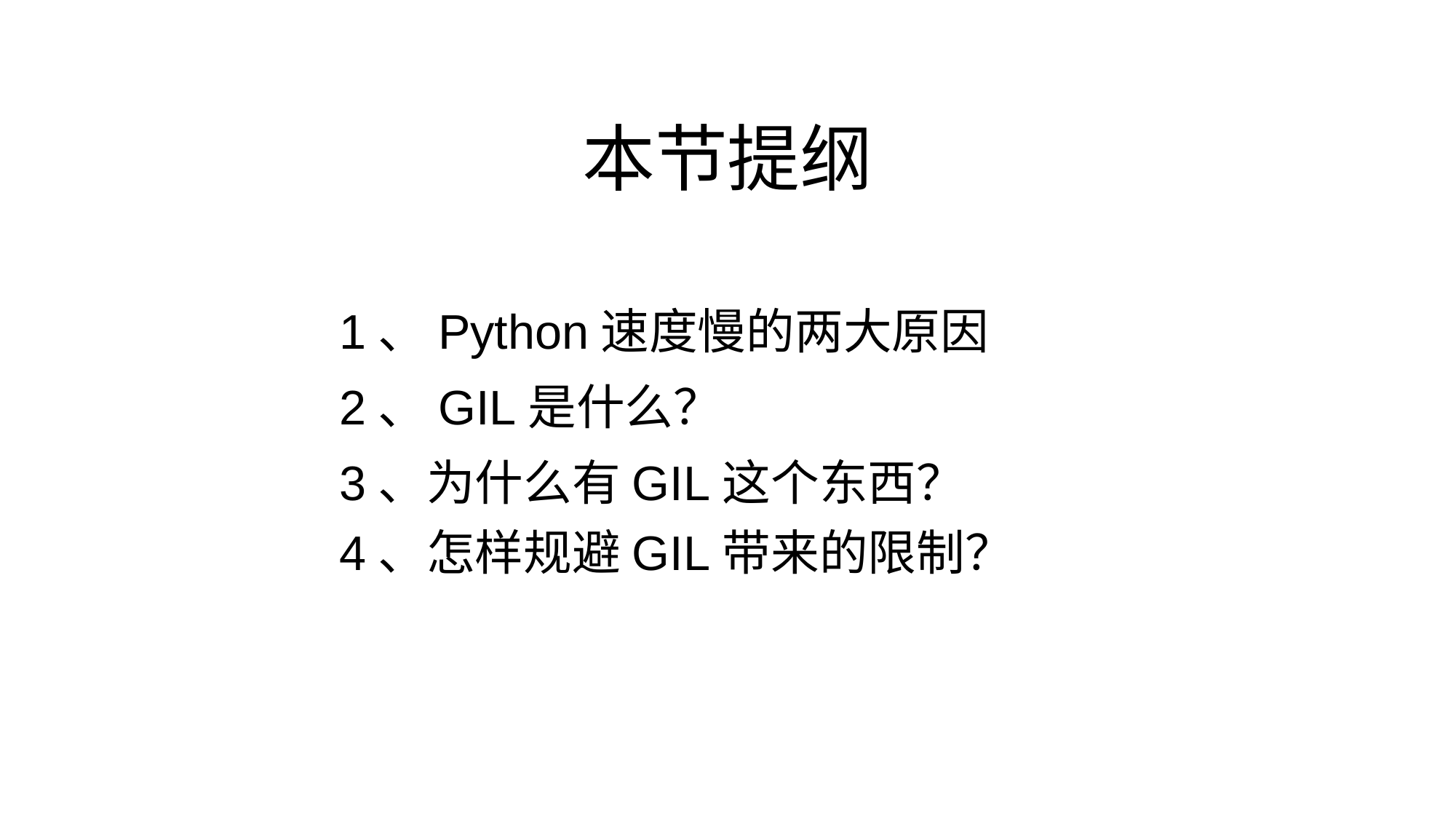

本节提纲
1、Python速度慢的两大原因
2、GIL是什么？
3、为什么有GIL这个东西？
4、怎样规避GIL带来的限制？